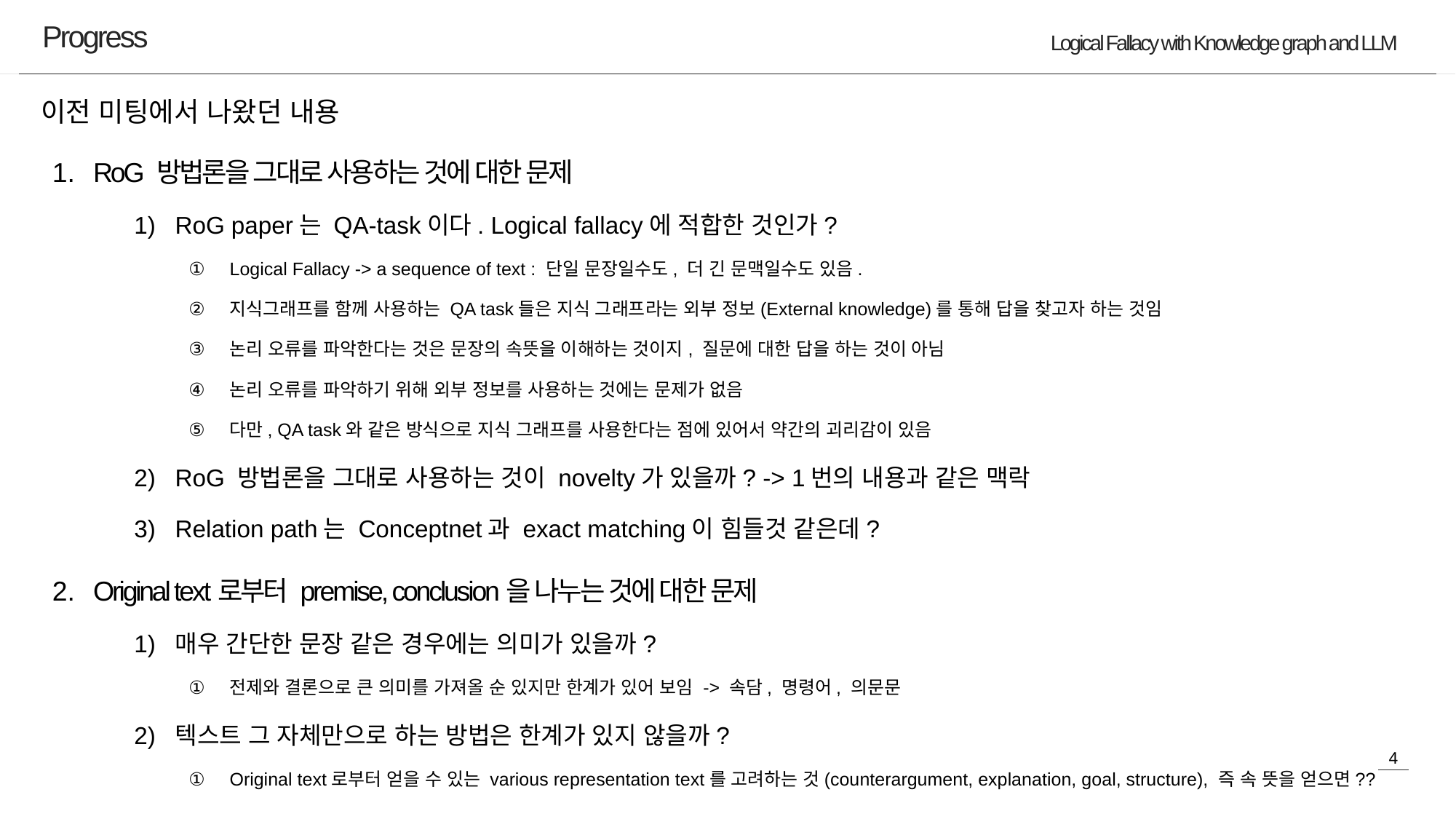

Progress
이전 미팅에서 나왔던 내용
RoG 방법론을 그대로 사용하는 것에 대한 문제
RoG paper는 QA-task이다. Logical fallacy에 적합한 것인가?
Logical Fallacy -> a sequence of text : 단일 문장일수도, 더 긴 문맥일수도 있음.
지식그래프를 함께 사용하는 QA task들은 지식 그래프라는 외부 정보(External knowledge)를 통해 답을 찾고자 하는 것임
논리 오류를 파악한다는 것은 문장의 속뜻을 이해하는 것이지, 질문에 대한 답을 하는 것이 아님
논리 오류를 파악하기 위해 외부 정보를 사용하는 것에는 문제가 없음
다만, QA task와 같은 방식으로 지식 그래프를 사용한다는 점에 있어서 약간의 괴리감이 있음
RoG 방법론을 그대로 사용하는 것이 novelty가 있을까? -> 1번의 내용과 같은 맥락
Relation path는 Conceptnet과 exact matching이 힘들것 같은데?
Original text로부터 premise, conclusion을 나누는 것에 대한 문제
매우 간단한 문장 같은 경우에는 의미가 있을까?
전제와 결론으로 큰 의미를 가져올 순 있지만 한계가 있어 보임 -> 속담, 명령어, 의문문
텍스트 그 자체만으로 하는 방법은 한계가 있지 않을까?
Original text로부터 얻을 수 있는 various representation text를 고려하는 것(counterargument, explanation, goal, structure), 즉 속 뜻을 얻으면??